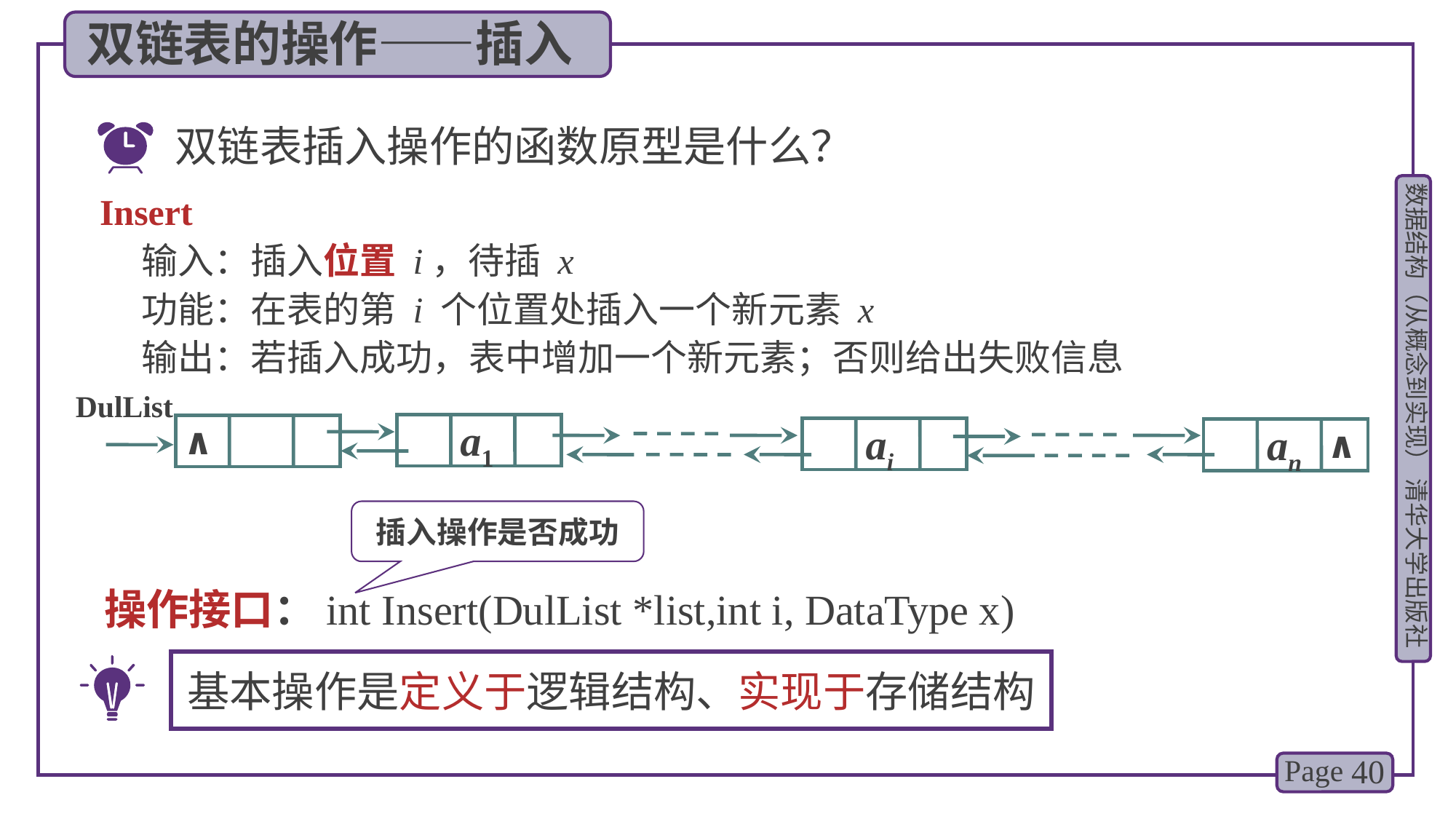

双链表的操作——插入

双链表插入操作的函数原型是什么？

Insert
    输入：插入位置 i，待插 x
    功能：在表的第 i 个位置处插入一个新元素 x
    输出：若插入成功，表中增加一个新元素；否则给出失败信息
DulList
∧
      a1

∧
     ai

     an

插入操作是否成功
操作接口：int Insert(DulList *list,int i, DataType x)
基本操作是定义于逻辑结构、实现于存储结构